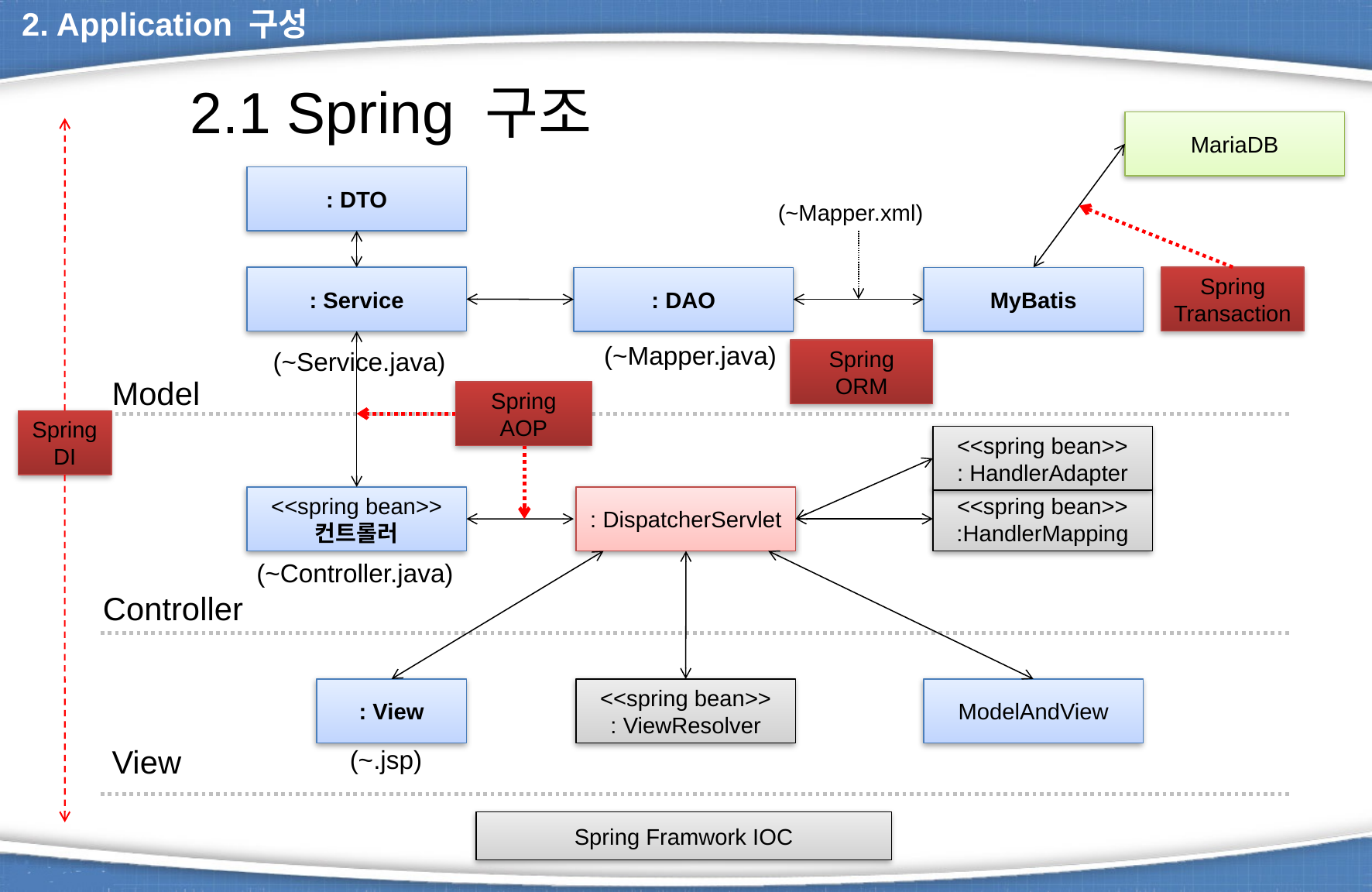

2. Application 구성
# 2.1 Spring 구조
MariaDB
: DTO
(~Mapper.xml)
: Service
Spring
Transaction
: DAO
MyBatis
(~Mapper.java)
(~Service.java)
Spring
ORM
Model
Spring
AOP
Spring
DI
<<spring bean>>
: HandlerAdapter
<<spring bean>>
컨트롤러
: DispatcherServlet
<<spring bean>>
:HandlerMapping
(~Controller.java)
Controller
: View
<<spring bean>>
: ViewResolver
ModelAndView
View
(~.jsp)
Spring Framwork IOC